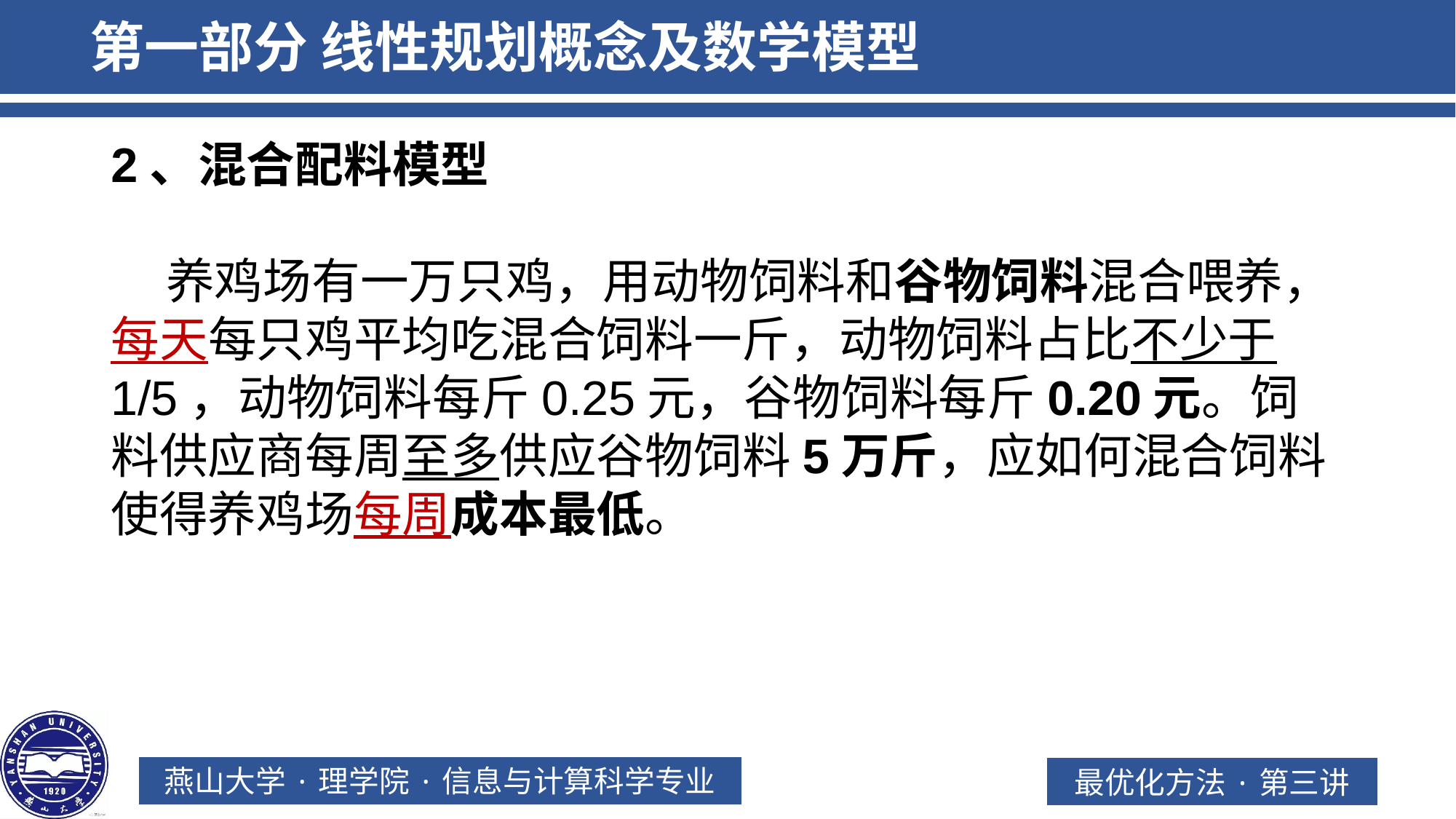

第一部分 线性规划概念及数学模型
2、混合配料模型

    养鸡场有一万只鸡，用动物饲料和谷物饲料混合喂养，每天每只鸡平均吃混合饲料一斤，动物饲料占比不少于 1/5，动物饲料每斤0.25元，谷物饲料每斤0.20元。饲料供应商每周至多供应谷物饲料5万斤，应如何混合饲料使得养鸡场每周成本最低。